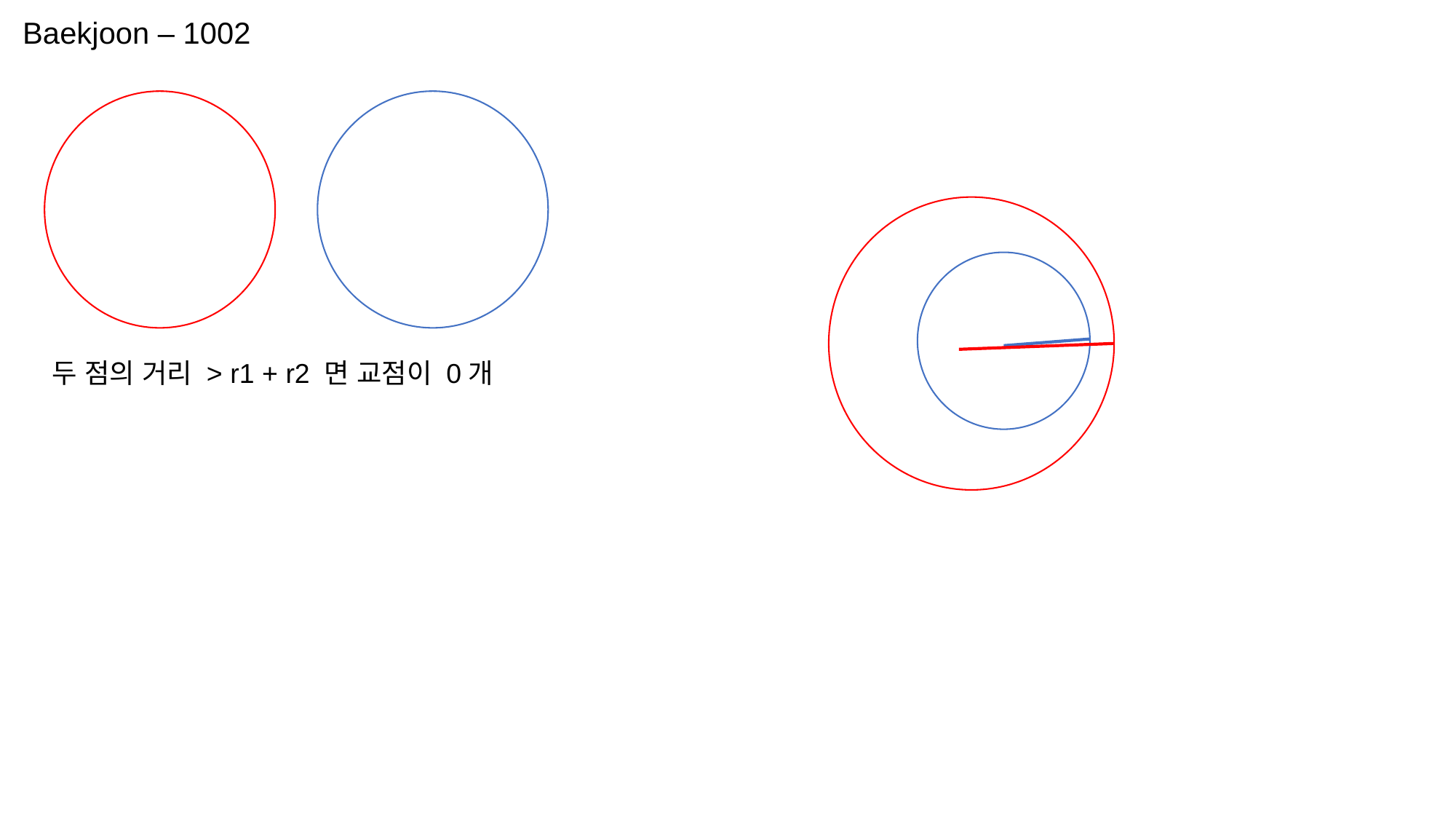

Baekjoon – 1002

두 점의 거리 > r1 + r2 면 교점이 0개